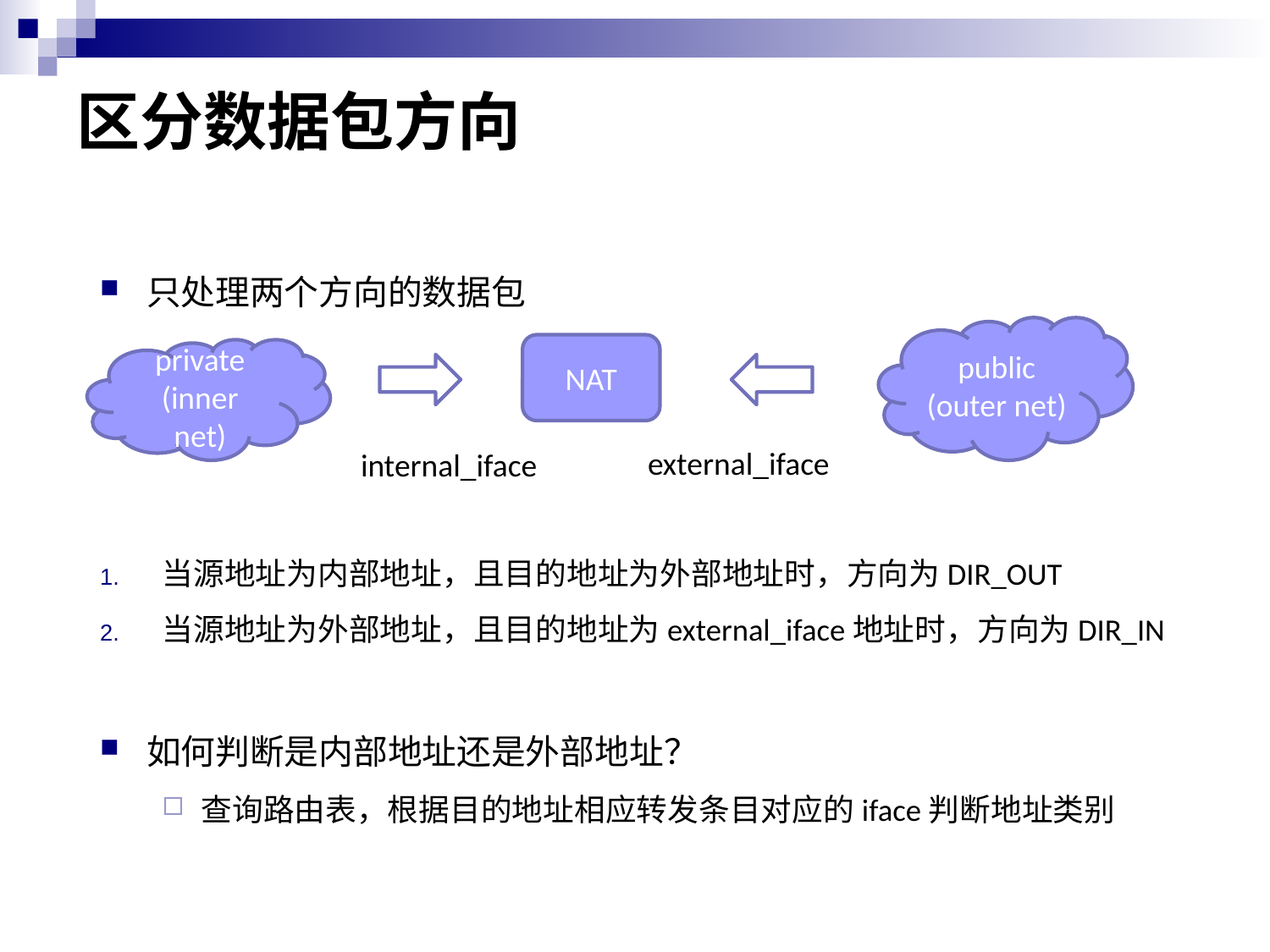

# 区分数据包方向
只处理两个方向的数据包

当源地址为内部地址，且目的地址为外部地址时，方向为DIR_OUT
当源地址为外部地址，且目的地址为external_iface地址时，方向为DIR_IN

如何判断是内部地址还是外部地址？
查询路由表，根据目的地址相应转发条目对应的iface判断地址类别

public
(outer net)
NAT

external_iface
internal_iface
private
(inner net)
8